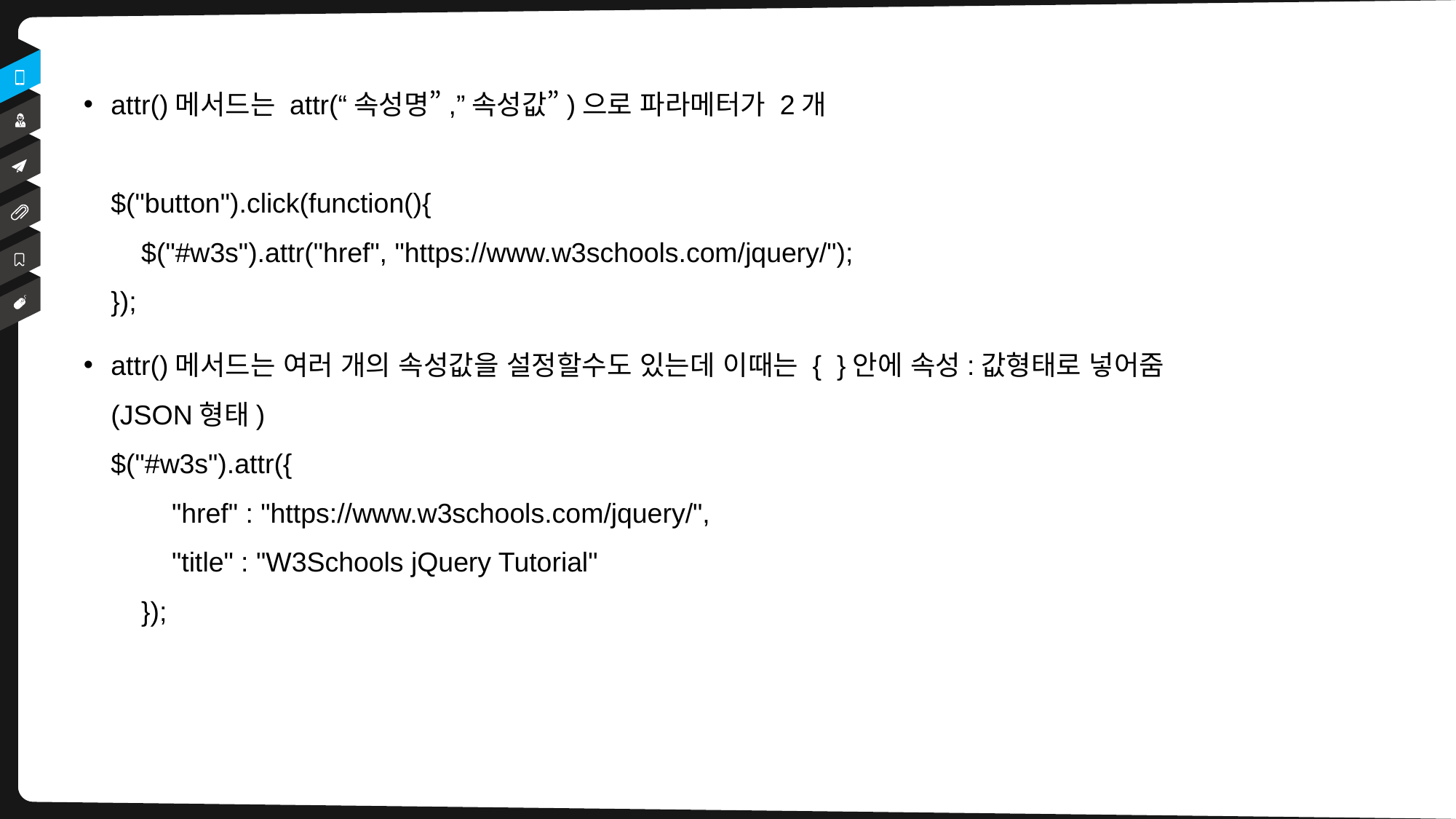

attr()메서드는 attr(“속성명”,”속성값”)으로 파라메터가 2개
$("button").click(function(){
    $("#w3s").attr("href", "https://www.w3schools.com/jquery/");
});
attr()메서드는 여러 개의 속성값을 설정할수도 있는데 이때는 {  }안에 속성:값형태로 넣어줌
(JSON형태)
$("#w3s").attr({
        "href" : "https://www.w3schools.com/jquery/",
        "title" : "W3Schools jQuery Tutorial"
    });